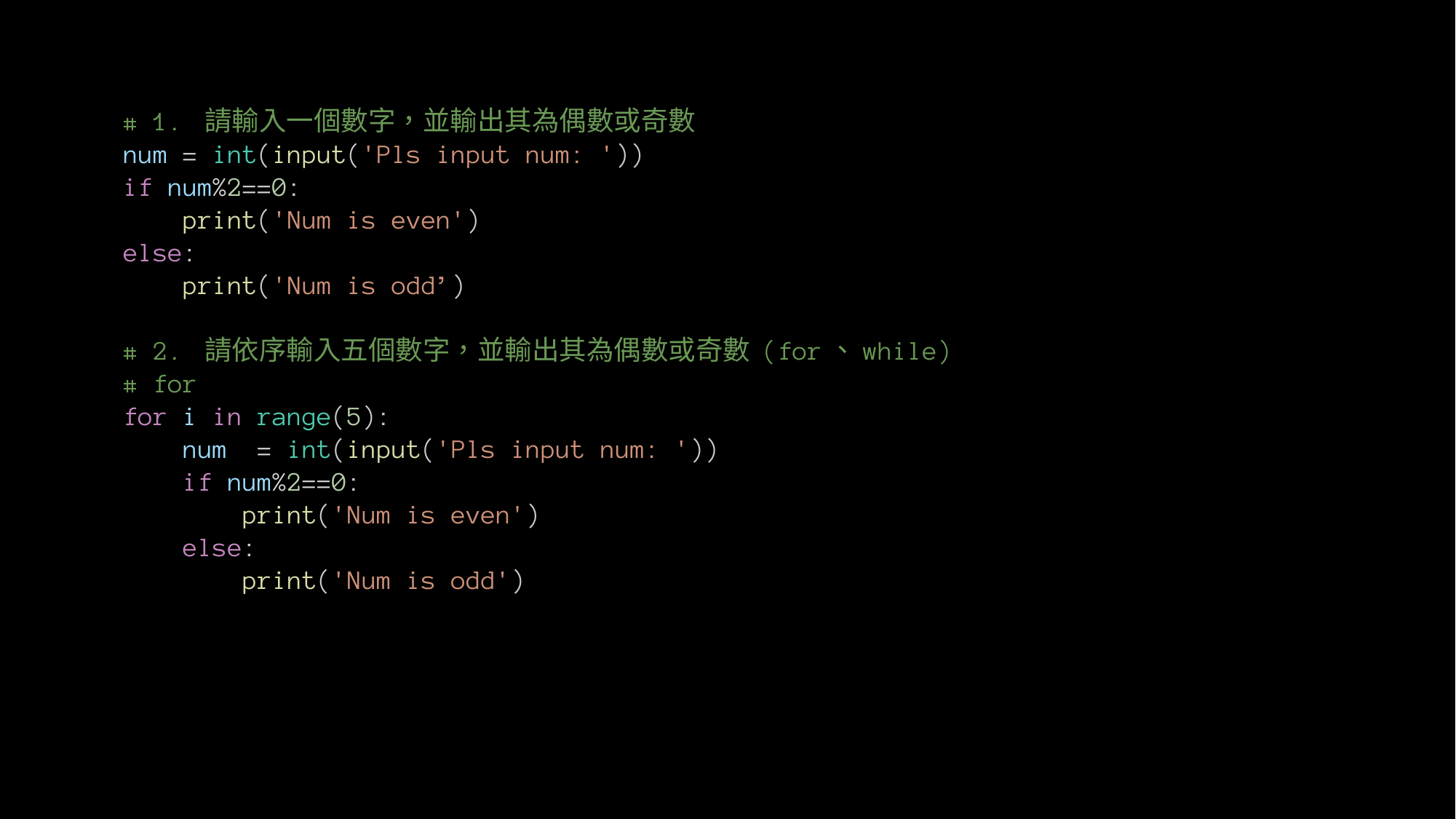

# 1. 請輸入一個數字，並輸出其為偶數或奇數
num = int(input('Pls input num: '))
if num%2==0:
    print('Num is even')
else:
    print('Num is odd’)

# 2. 請依序輸入五個數字，並輸出其為偶數或奇數 (for、while)
# for
for i in range(5):
    num  = int(input('Pls input num: '))
    if num%2==0:
        print('Num is even')
    else:
        print('Num is odd')